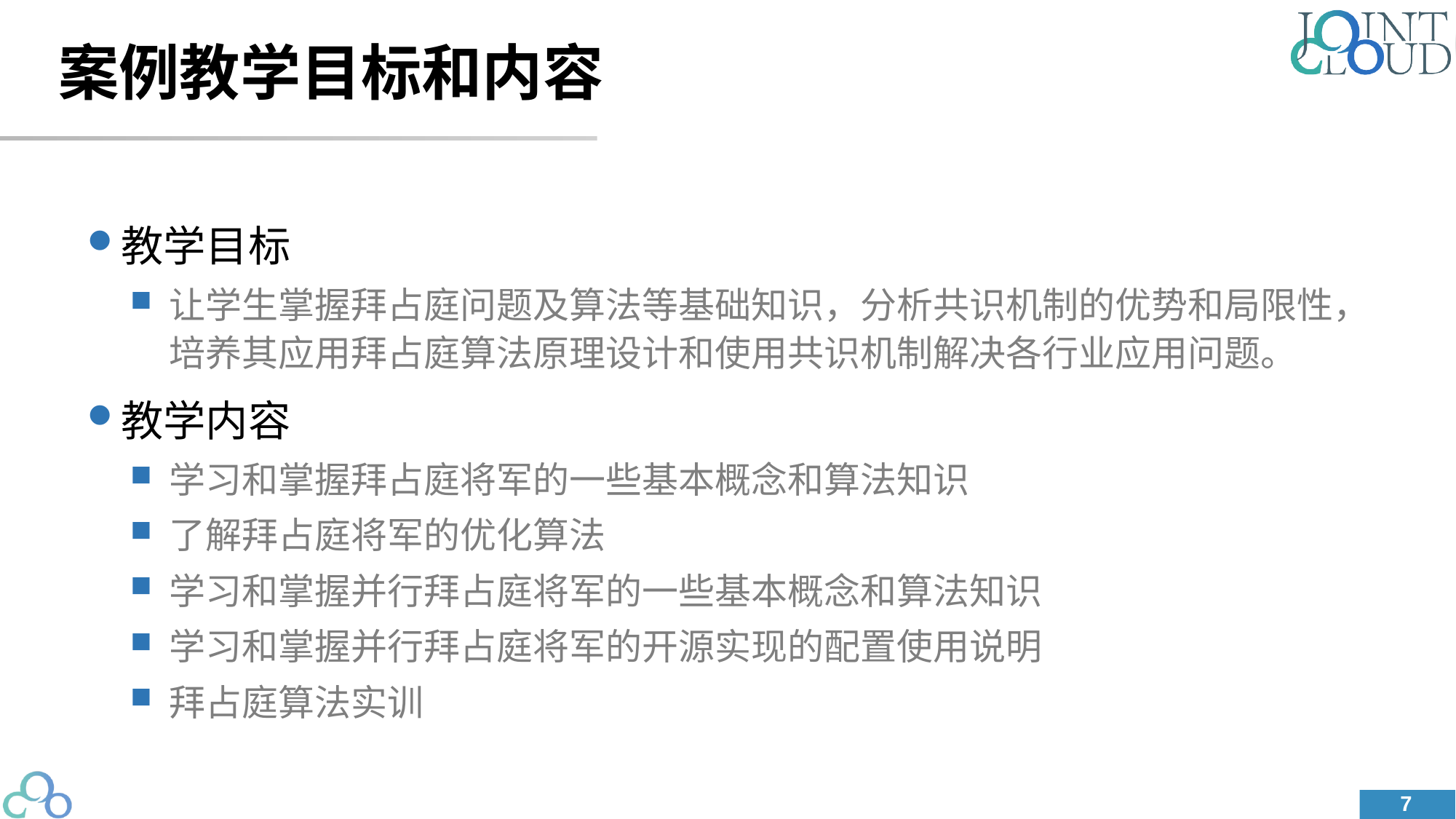

# 案例教学目标和内容
教学目标
让学生掌握拜占庭问题及算法等基础知识，分析共识机制的优势和局限性，培养其应用拜占庭算法原理设计和使用共识机制解决各行业应用问题。
教学内容
学习和掌握拜占庭将军的一些基本概念和算法知识
了解拜占庭将军的优化算法
学习和掌握并行拜占庭将军的一些基本概念和算法知识
学习和掌握并行拜占庭将军的开源实现的配置使用说明
拜占庭算法实训

7